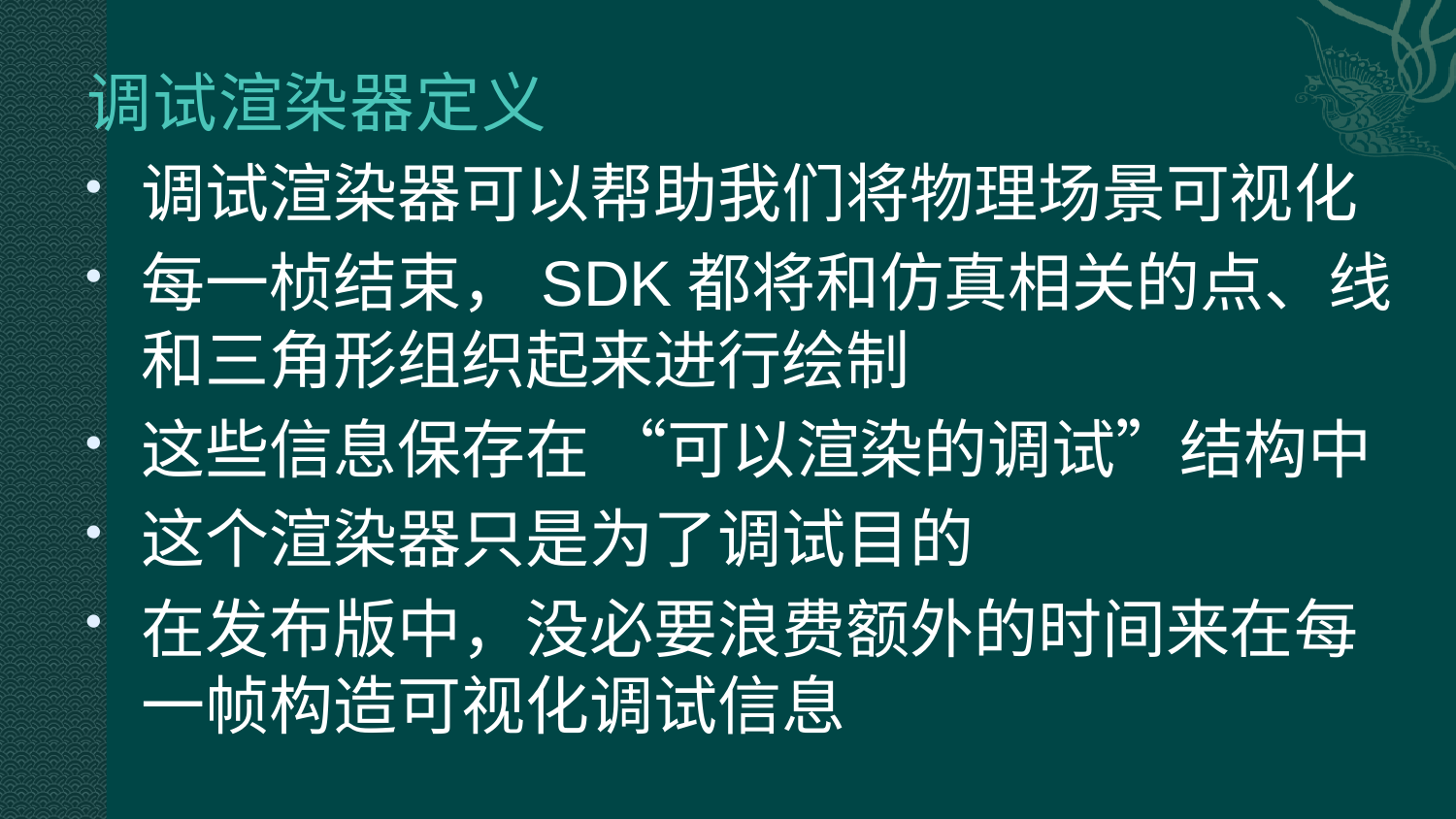

# 调试渲染器定义
调试渲染器可以帮助我们将物理场景可视化
每一桢结束，SDK都将和仿真相关的点、线和三角形组织起来进行绘制
这些信息保存在 “可以渲染的调试”结构中
这个渲染器只是为了调试目的
在发布版中，没必要浪费额外的时间来在每一帧构造可视化调试信息